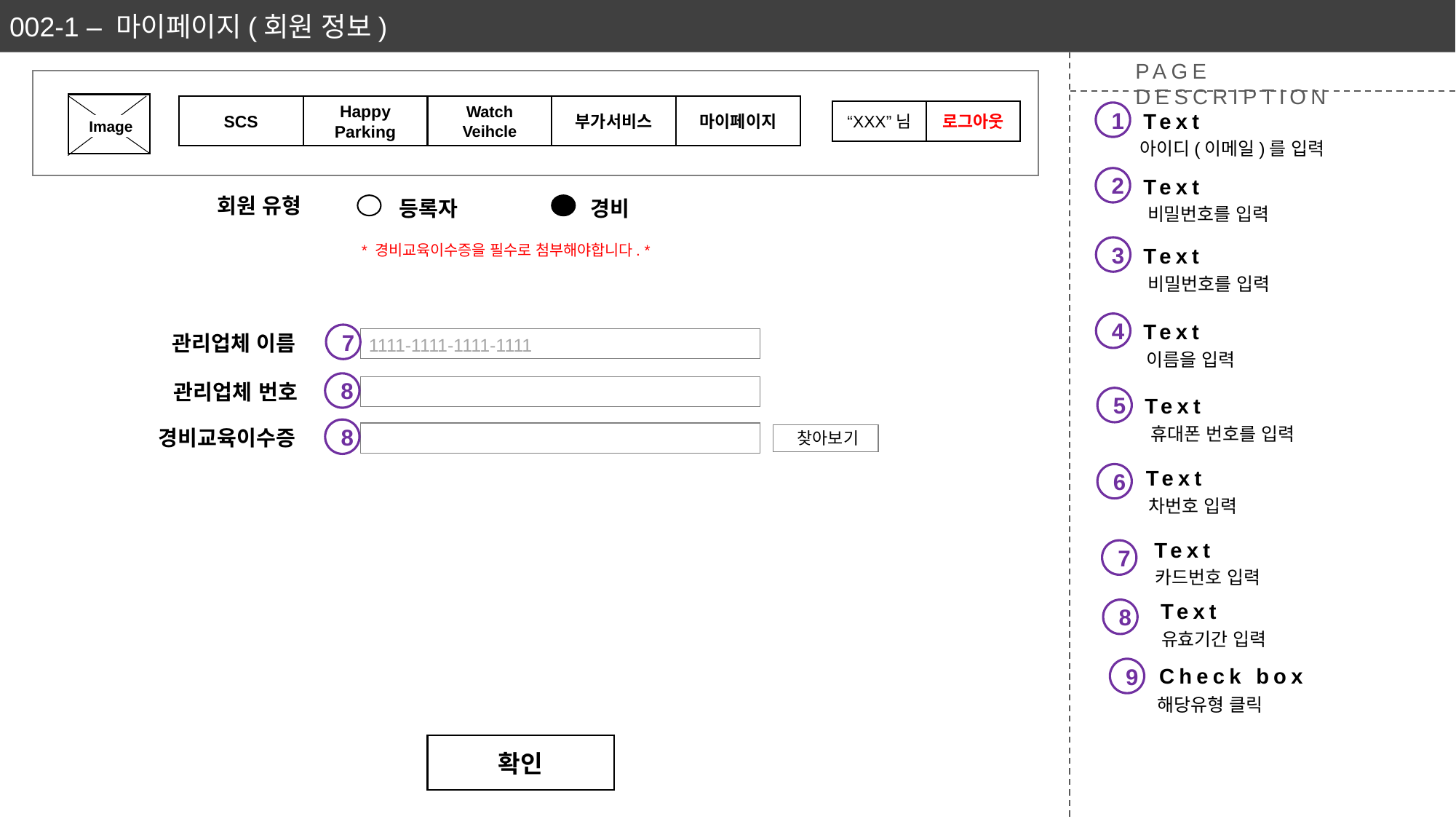

002-1 – 마이페이지(회원 정보)
PAGE DESCRIPTION

SCS
Happy Parking
Watch
Veihcle
부가서비스
마이페이지
“XXX”님
로그아웃
Text
1
Image
아이디(이메일)를 입력
Text
2
  회원 유형
등록자
경비

비밀번호를 입력
* 경비교육이수증을 필수로 첨부해야합니다. *
Text
3
비밀번호를 입력
Text
4
  관리업체 이름
7
1111-1111-1111-1111

이름을 입력
관리업체 번호
8

Text
5
휴대폰 번호를 입력
경비교육이수증
8
 찾아보기

Text
6
차번호 입력
Text
7
카드번호 입력
Text
8
유효기간 입력
Check box
9
해당유형 클릭
확인